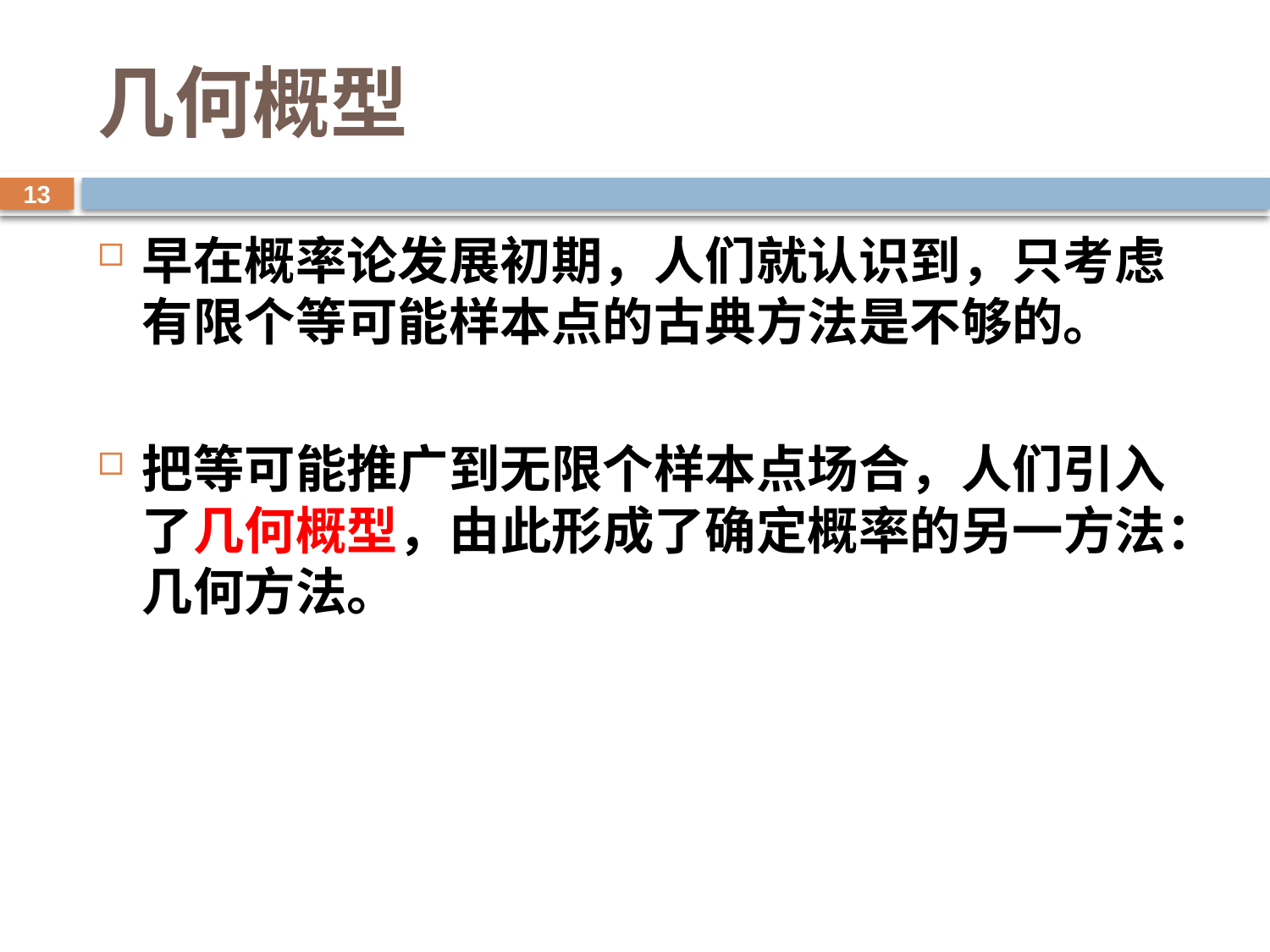

# 几何概型
13
早在概率论发展初期，人们就认识到，只考虑有限个等可能样本点的古典方法是不够的。

把等可能推广到无限个样本点场合，人们引入了几何概型，由此形成了确定概率的另一方法：几何方法。